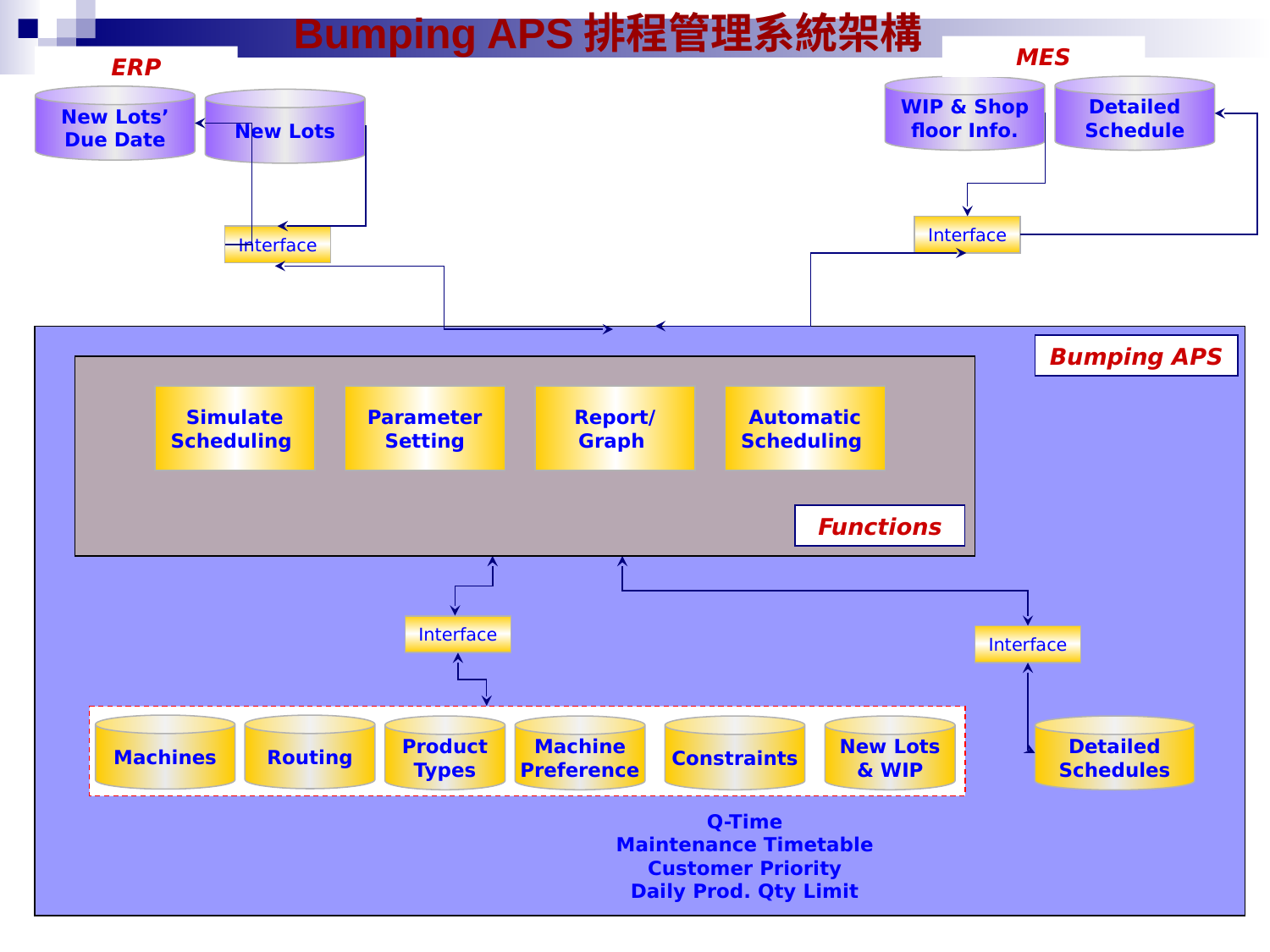

Bumping APS排程管理系統架構
MES
ERP
WIP & Shop floor Info.
Detailed Schedule
New Lots’ Due Date
New Lots

Interface
Interface

Bumping APS

Simulate Scheduling
Parameter Setting
Report/
Graph
Automatic Scheduling

Functions
Interface
Interface

Machines
Routing

Product Types
Machine Preference
Constraints
New Lots & WIP
Detailed Schedules
Q-Time
Maintenance Timetable
Customer Priority
Daily Prod. Qty Limit